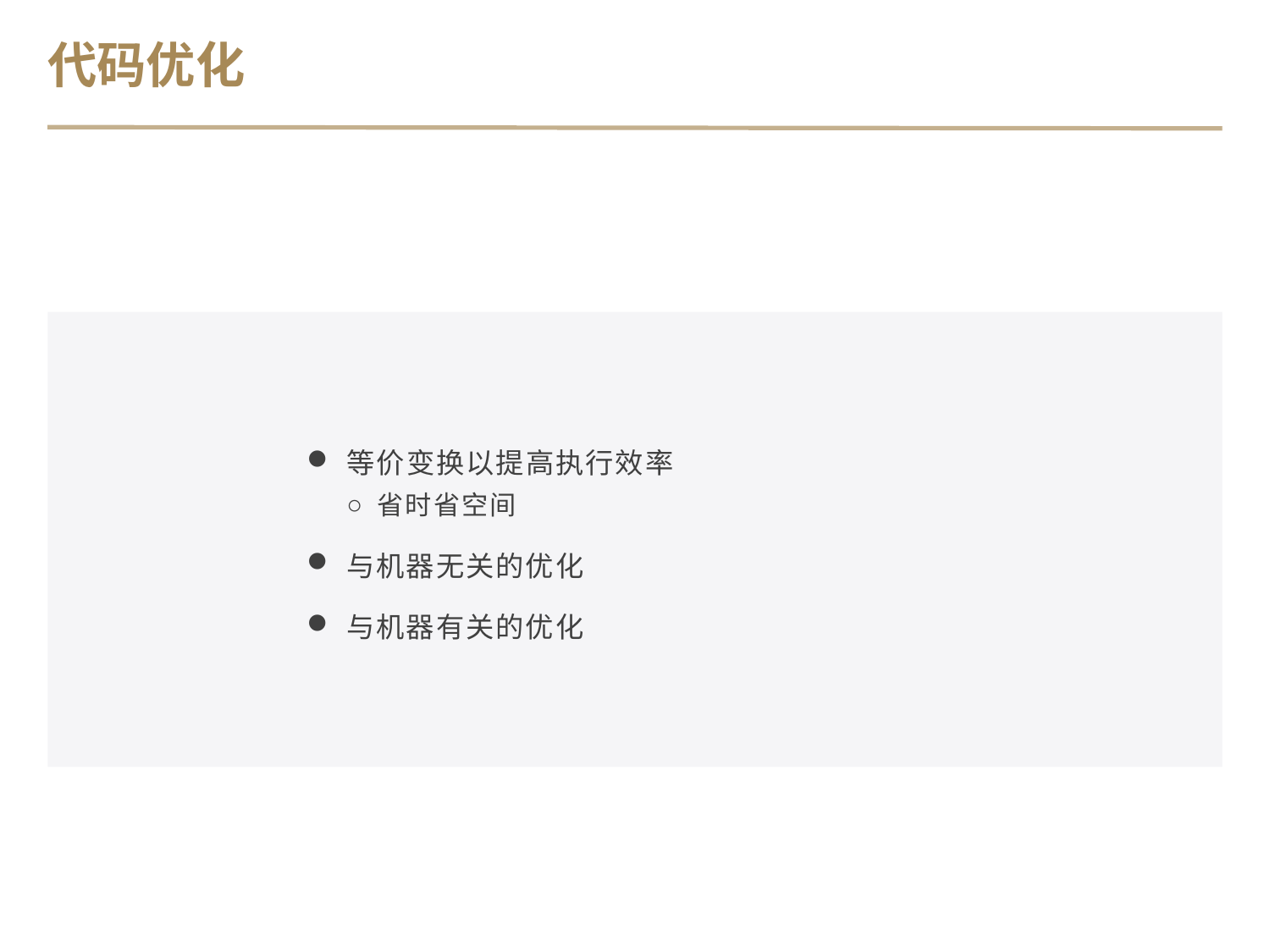

代码优化

等价变换以提高执行效率
省时省空间
与机器无关的优化
与机器有关的优化